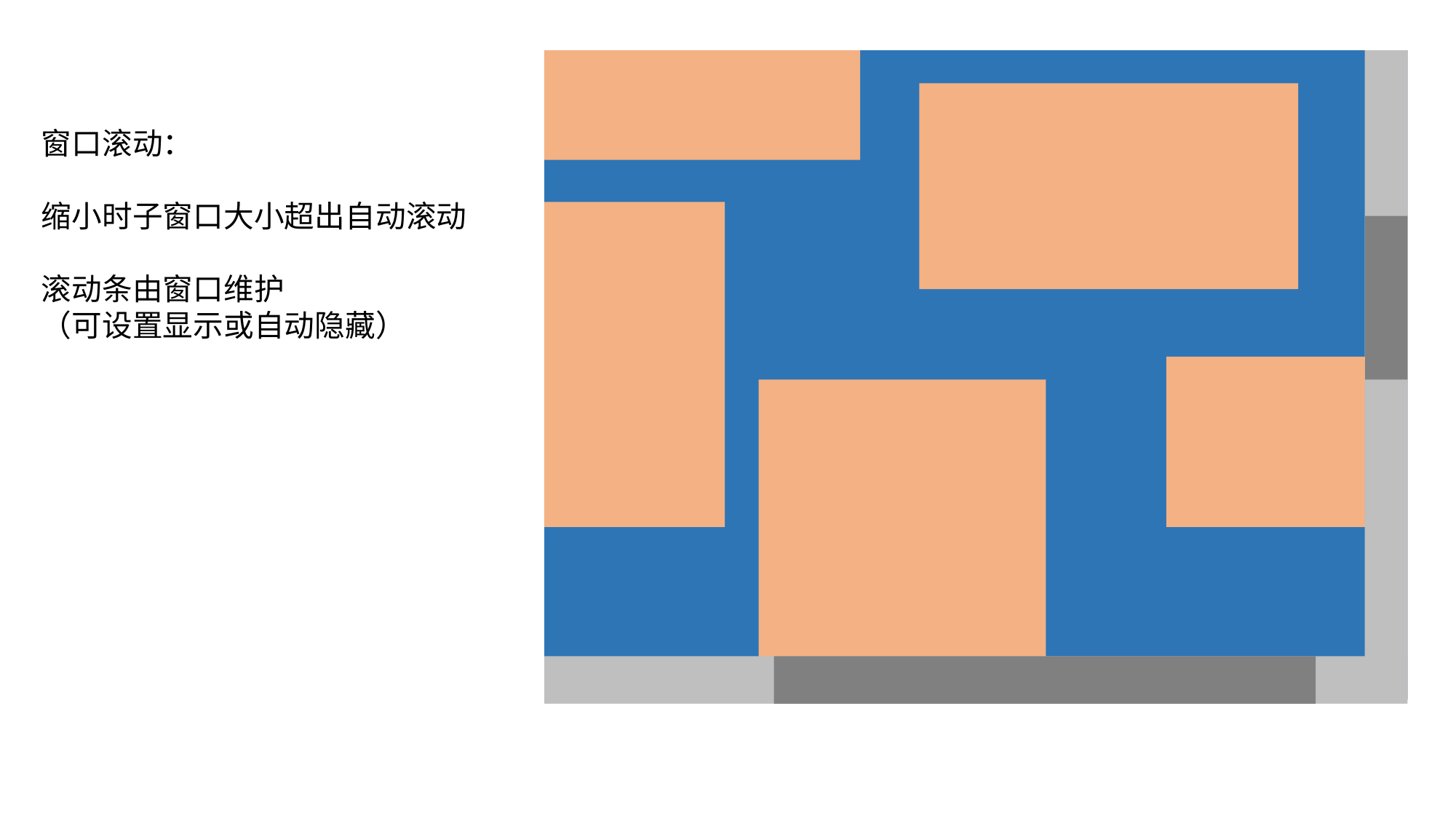

窗口滚动：

缩小时子窗口大小超出自动滚动

滚动条由窗口维护
（可设置显示或自动隐藏）